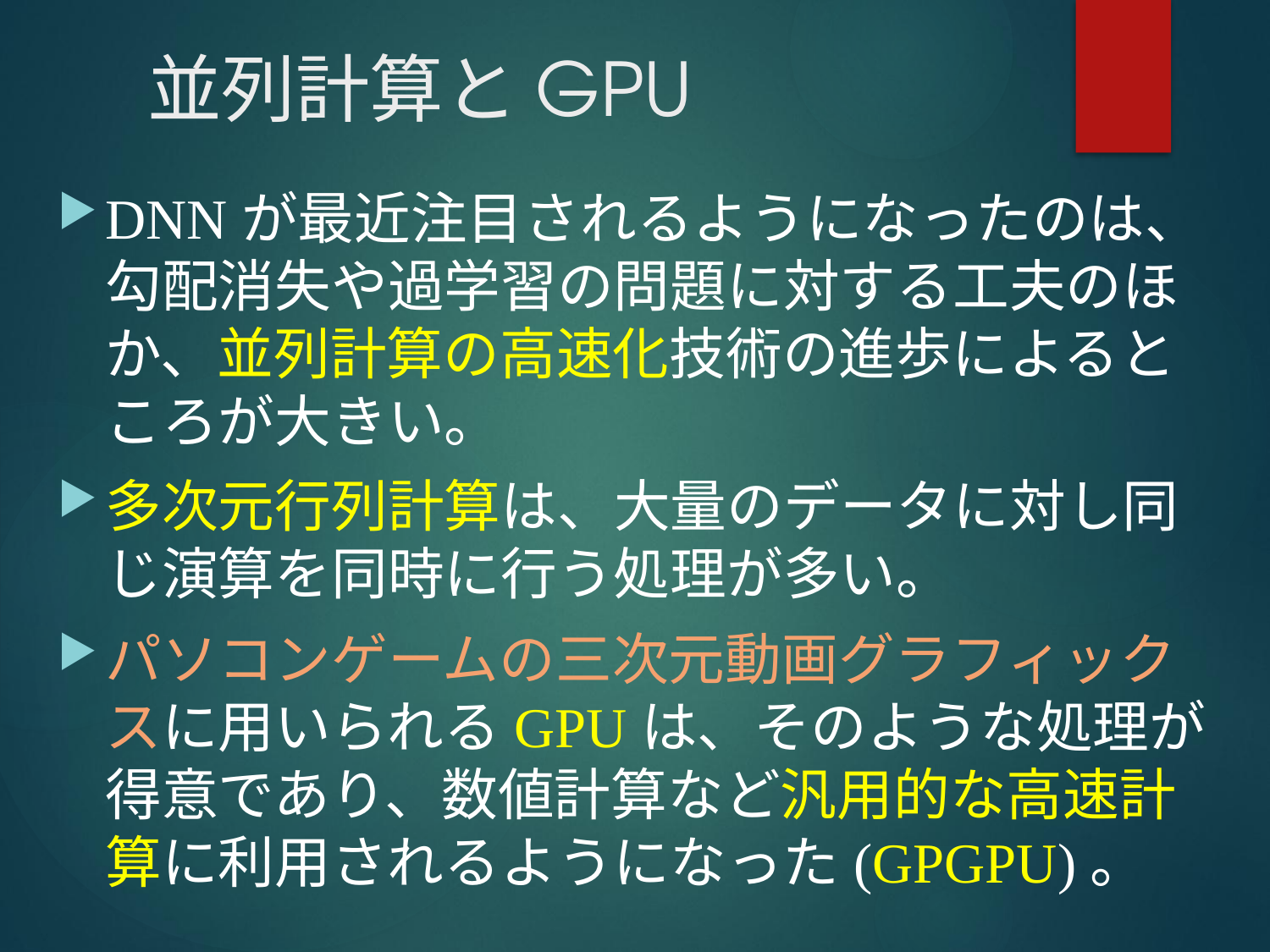

# 並列計算とGPU
DNNが最近注目されるようになったのは、勾配消失や過学習の問題に対する工夫のほか、並列計算の高速化技術の進歩によるところが大きい。
多次元行列計算は、大量のデータに対し同じ演算を同時に行う処理が多い。
パソコンゲームの三次元動画グラフィックスに用いられるGPUは、そのような処理が得意であり、数値計算など汎用的な高速計算に利用されるようになった(GPGPU)。